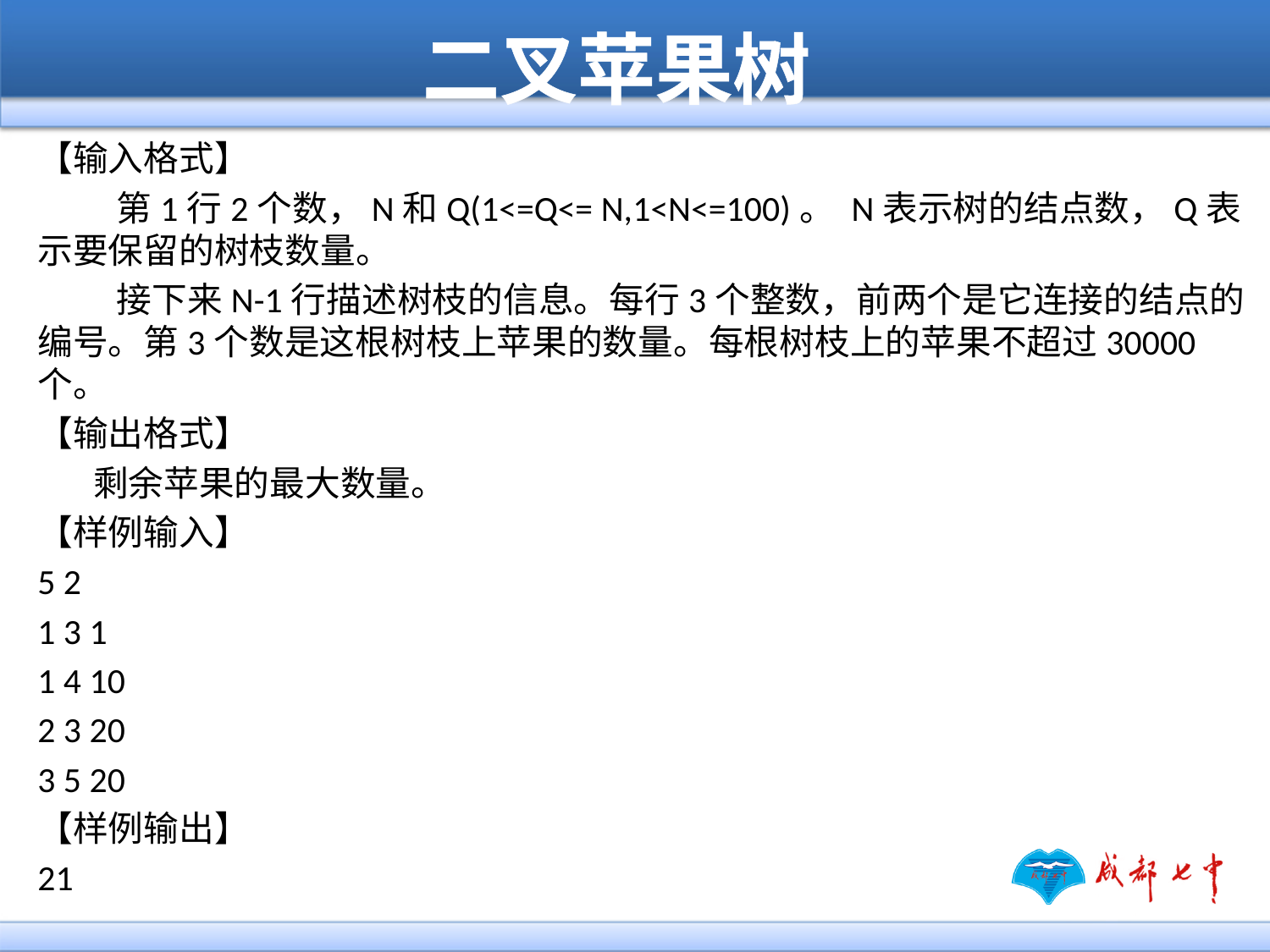

二叉苹果树
【输入格式】
         第1行2个数，N和Q(1<=Q<= N,1<N<=100)。 N表示树的结点数，Q表示要保留的树枝数量。
         接下来N-1行描述树枝的信息。每行3个整数，前两个是它连接的结点的编号。第3个数是这根树枝上苹果的数量。每根树枝上的苹果不超过30000个。
【输出格式】
      剩余苹果的最大数量。
【样例输入】
5 2
1 3 1
1 4 10
2 3 20
3 5 20
【样例输出】
21